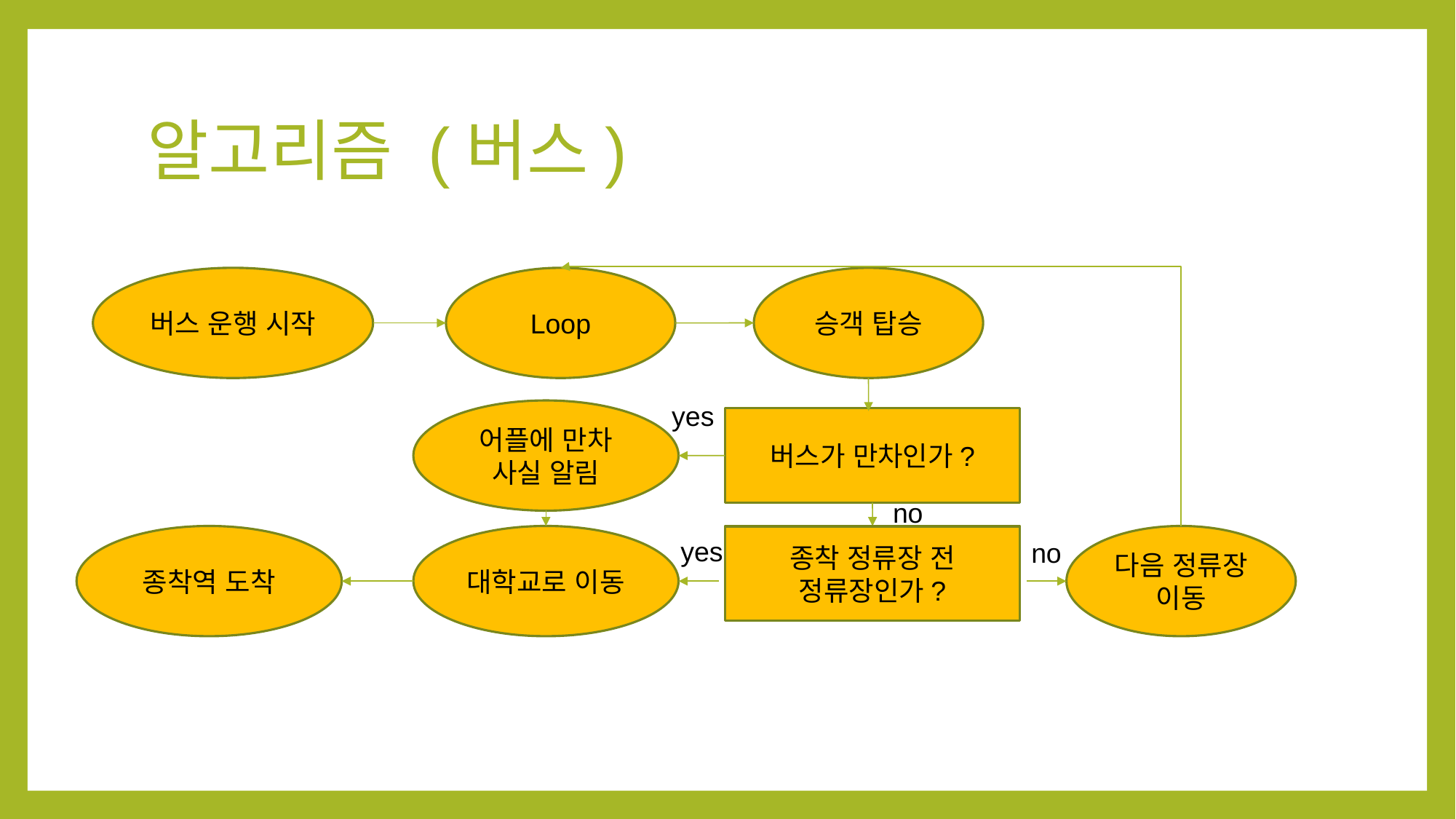

# 알고리즘 (버스)
버스 운행 시작
Loop
승객 탑승
yes
어플에 만차 사실 알림
버스가 만차인가?
no
종착역 도착
대학교로 이동
다음 정류장 이동
종착 정류장 전 정류장인가?
yes
no